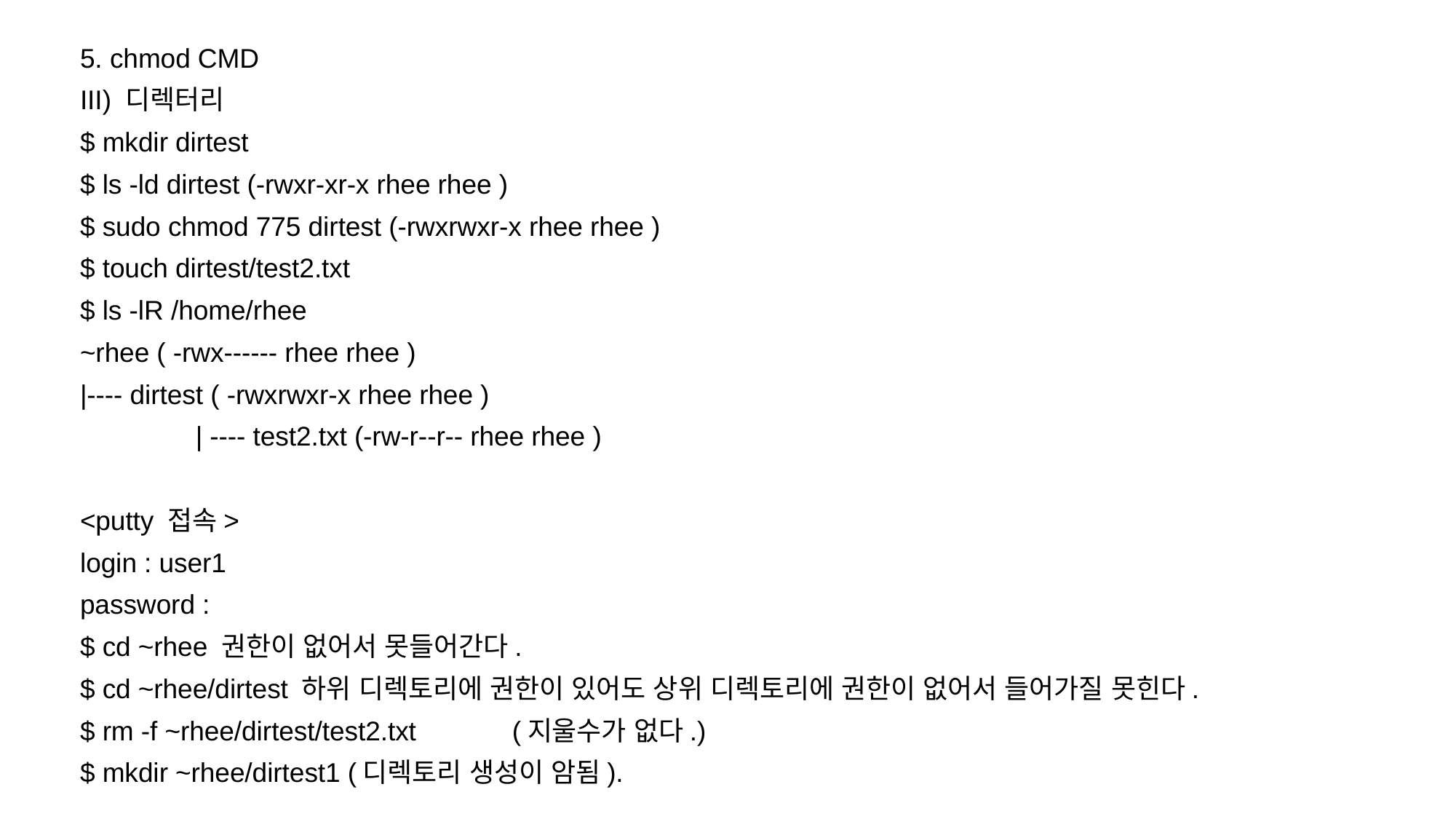

5. chmod CMD
III) 디렉터리
$ mkdir dirtest
$ ls -ld dirtest (-rwxr-xr-x rhee rhee )
$ sudo chmod 775 dirtest (-rwxrwxr-x rhee rhee )
$ touch dirtest/test2.txt
$ ls -lR /home/rhee
~rhee ( -rwx------ rhee rhee )
|---- dirtest ( -rwxrwxr-x rhee rhee )
	 | ---- test2.txt (-rw-r--r-- rhee rhee )

<putty 접속>
login : user1
password :
$ cd ~rhee 권한이 없어서 못들어간다.
$ cd ~rhee/dirtest 하위 디렉토리에 권한이 있어도 상위 디렉토리에 권한이 없어서 들어가질 못힌다.
$ rm -f ~rhee/dirtest/test2.txt 	(지울수가 없다.)
$ mkdir ~rhee/dirtest1 (디렉토리 생성이 암됨).